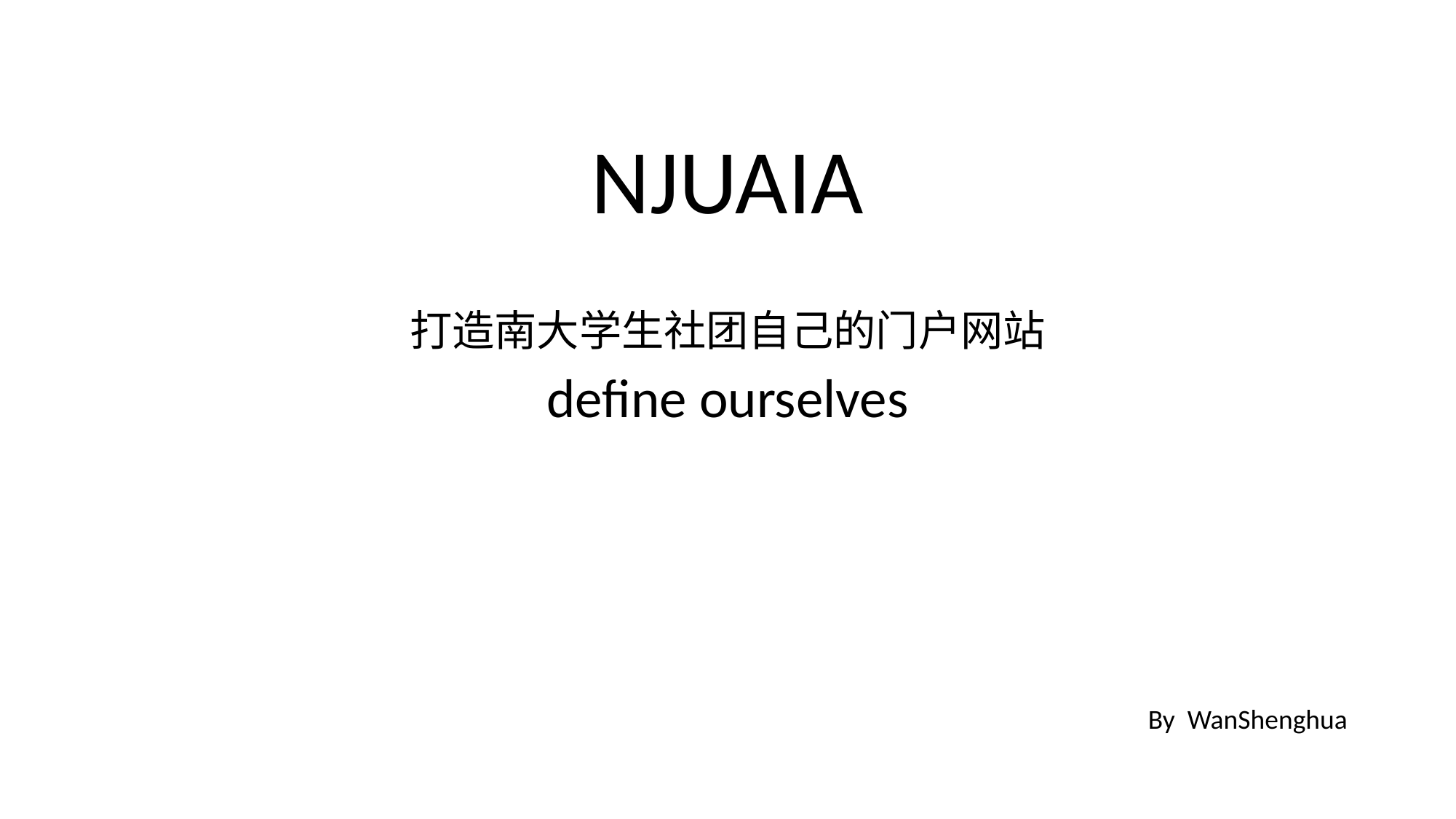

# NJUAIA
打造南大学生社团自己的门户网站
define ourselves
By  WanShenghua